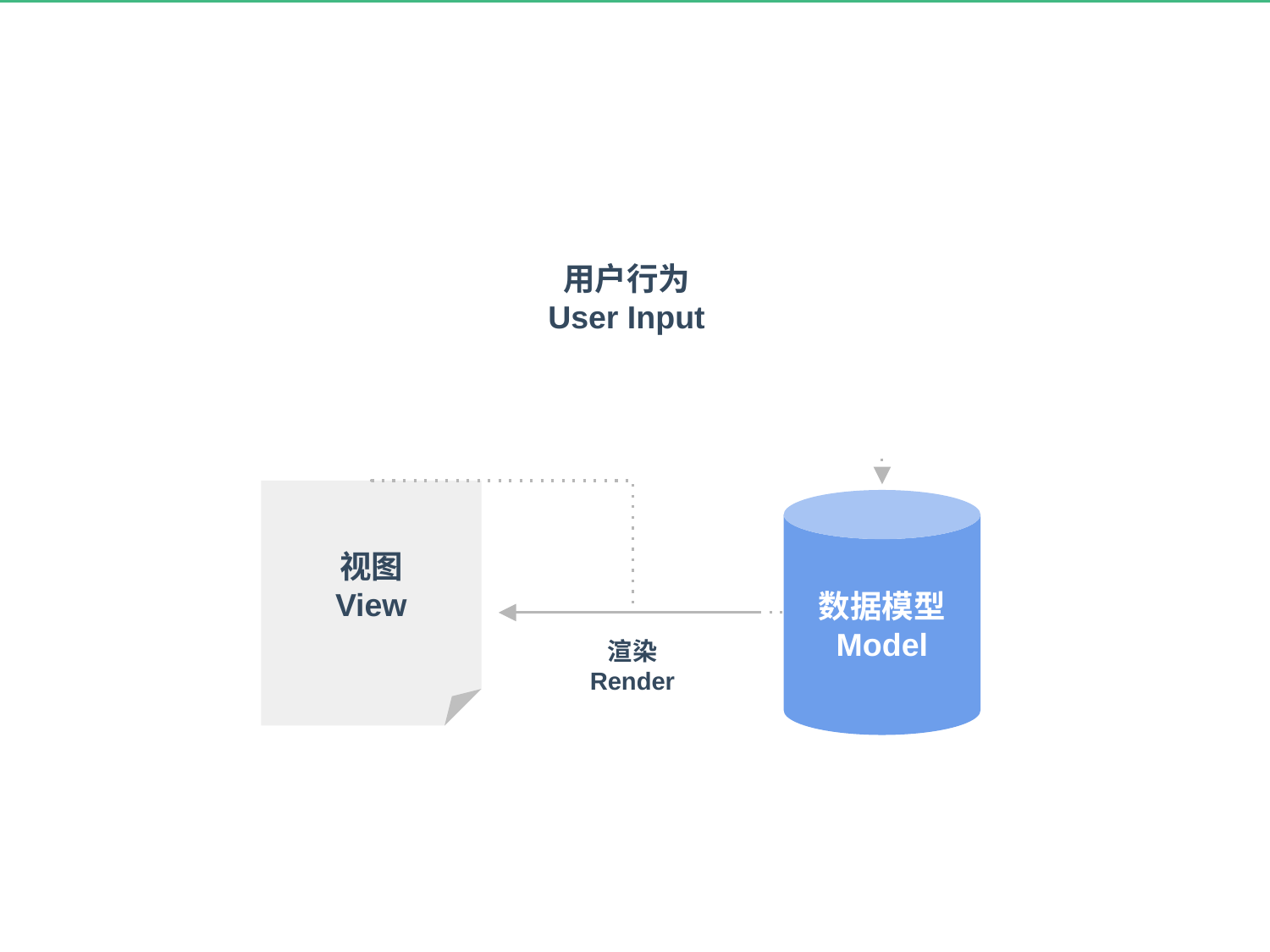

用户行为
User Input
视图
View
数据模型
Model
渲染
Render